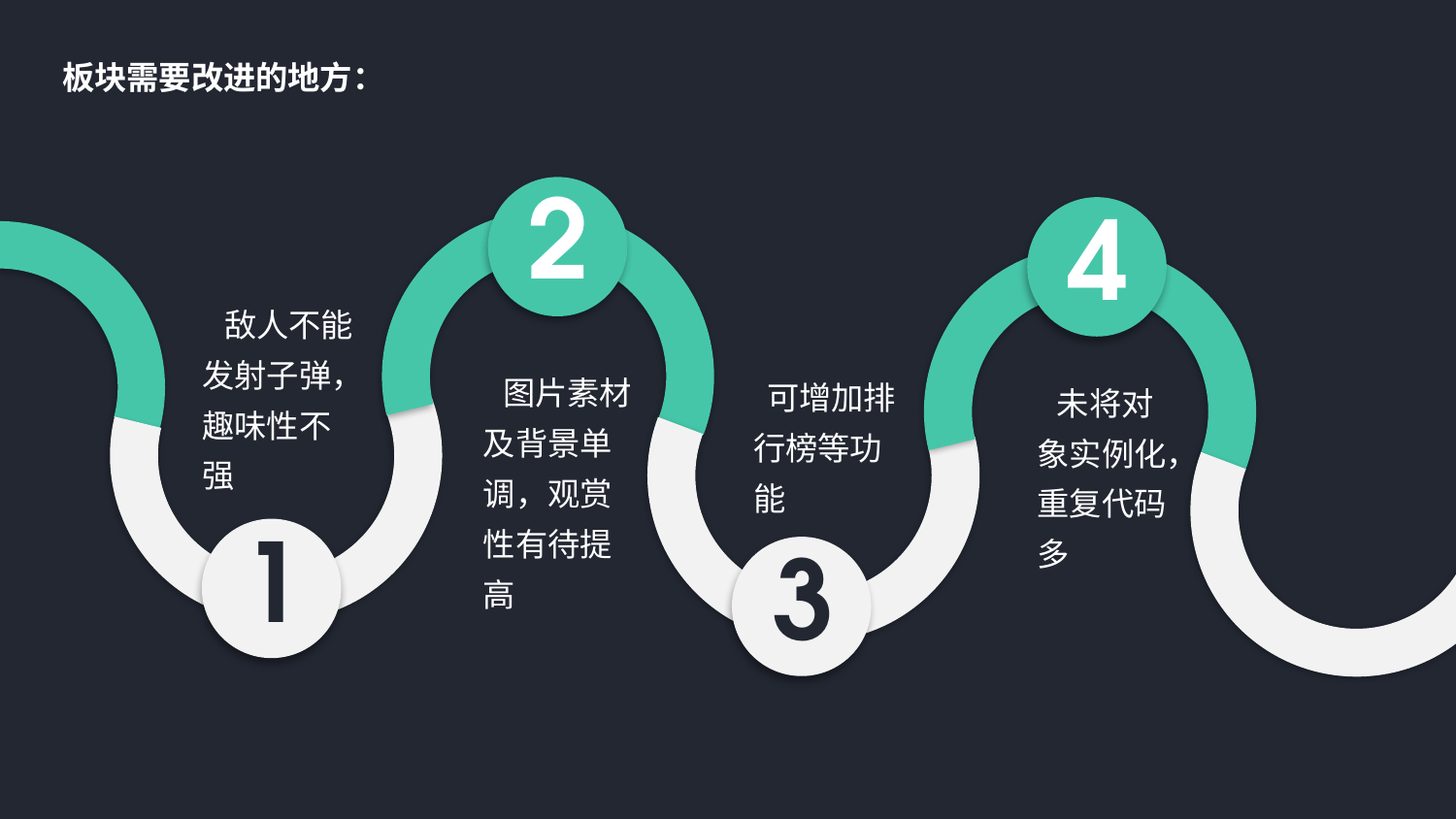

板块需要改进的地方：

2

4

  敌人不能发射子弹，趣味性不强

  图片素材及背景单调，观赏性有待提高
  可增加排行榜等功能
  未将对象实例化，重复代码多

1

3